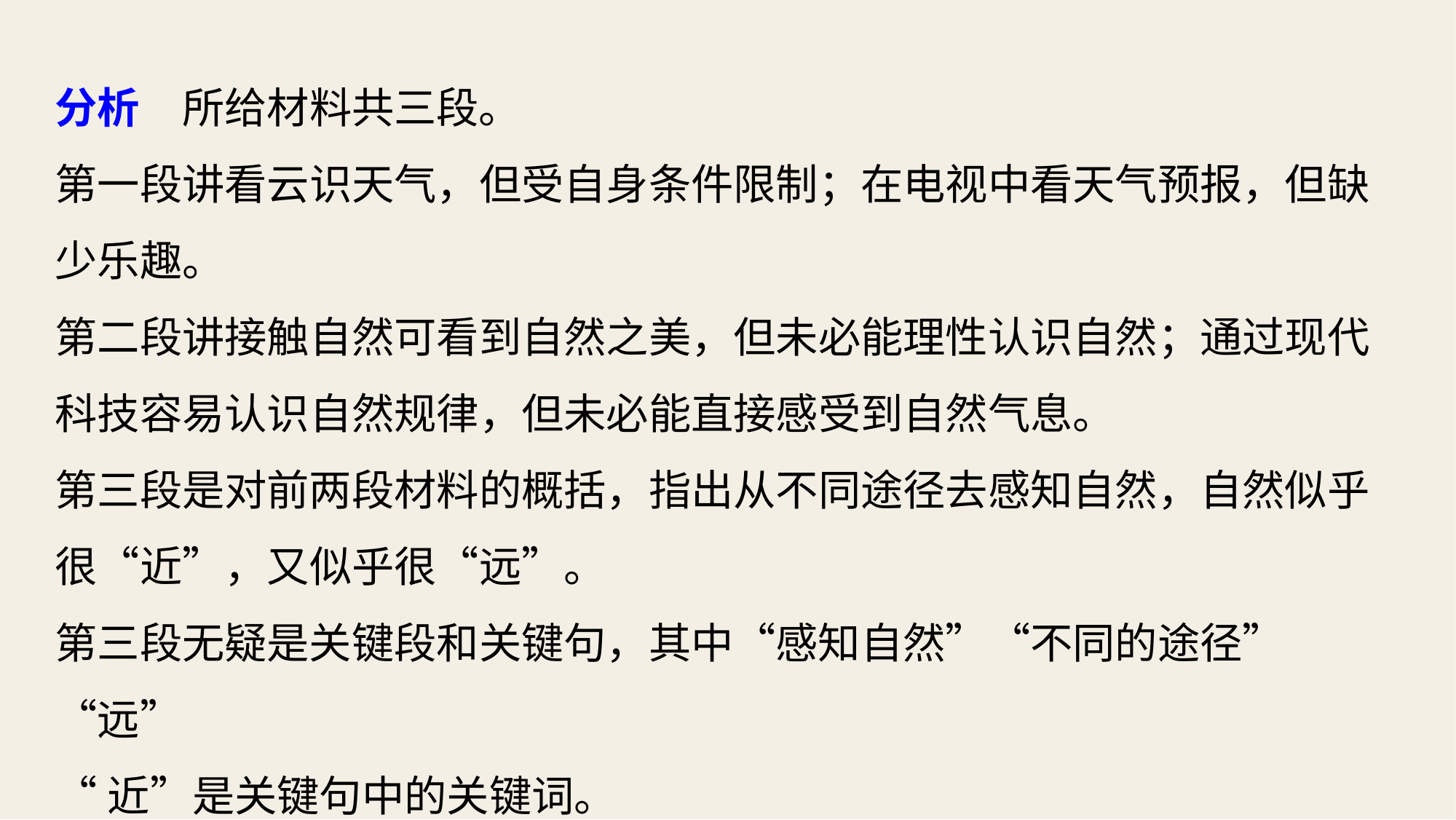

分析　所给材料共三段。
第一段讲看云识天气，但受自身条件限制；在电视中看天气预报，但缺少乐趣。
第二段讲接触自然可看到自然之美，但未必能理性认识自然；通过现代科技容易认识自然规律，但未必能直接感受到自然气息。
第三段是对前两段材料的概括，指出从不同途径去感知自然，自然似乎很“近”，又似乎很“远”。
第三段无疑是关键段和关键句，其中“感知自然”“不同的途径”“远”
“近”是关键句中的关键词。